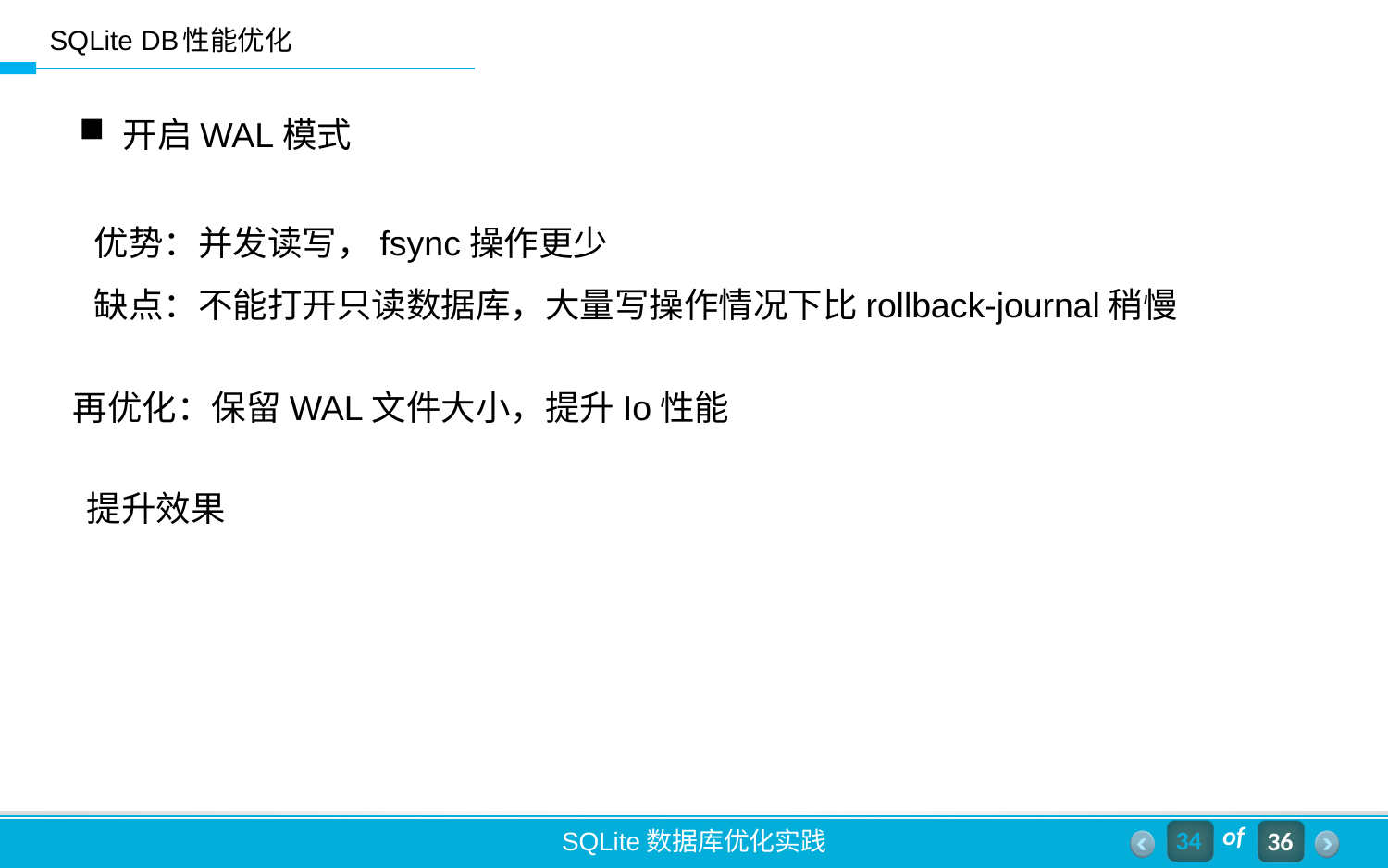

# SQLite DB性能优化

开启WAL模式
优势：并发读写，fsync操作更少
缺点：不能打开只读数据库，大量写操作情况下比rollback-journal稍慢
再优化：保留WAL文件大小，提升Io性能
提升效果
34